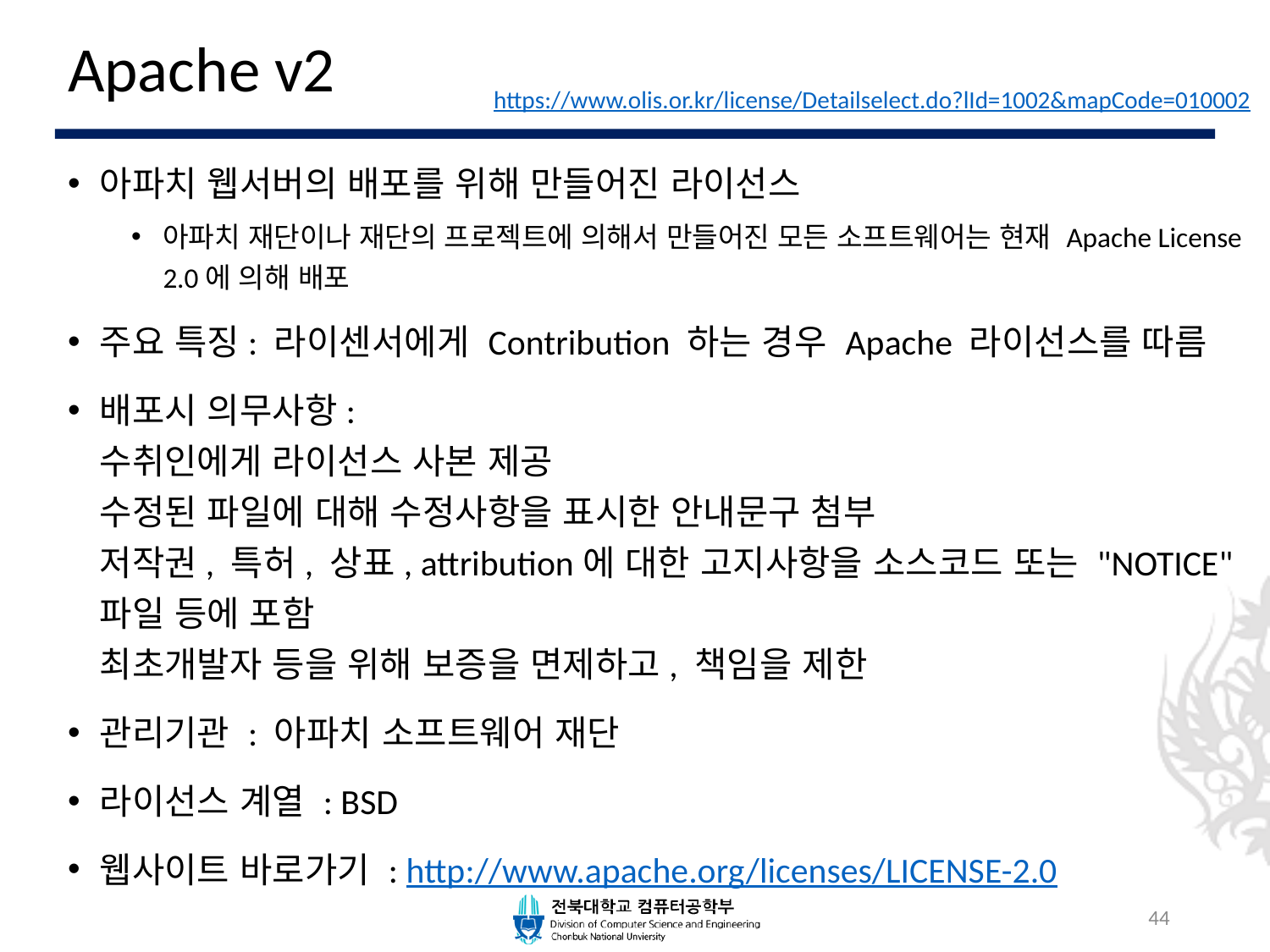

# Apache v2
https://www.olis.or.kr/license/Detailselect.do?lId=1002&mapCode=010002
아파치 웹서버의 배포를 위해 만들어진 라이선스
아파치 재단이나 재단의 프로젝트에 의해서 만들어진 모든 소프트웨어는 현재 Apache License 2.0에 의해 배포
주요 특징: 라이센서에게 Contribution 하는 경우 Apache 라이선스를 따름
배포시 의무사항:
수취인에게 라이선스 사본 제공
수정된 파일에 대해 수정사항을 표시한 안내문구 첨부
저작권, 특허, 상표, attribution에 대한 고지사항을 소스코드 또는 "NOTICE" 파일 등에 포함
최초개발자 등을 위해 보증을 면제하고, 책임을 제한
관리기관 : 아파치 소프트웨어 재단
라이선스 계열 : BSD
웹사이트 바로가기 : http://www.apache.org/licenses/LICENSE-2.0

44